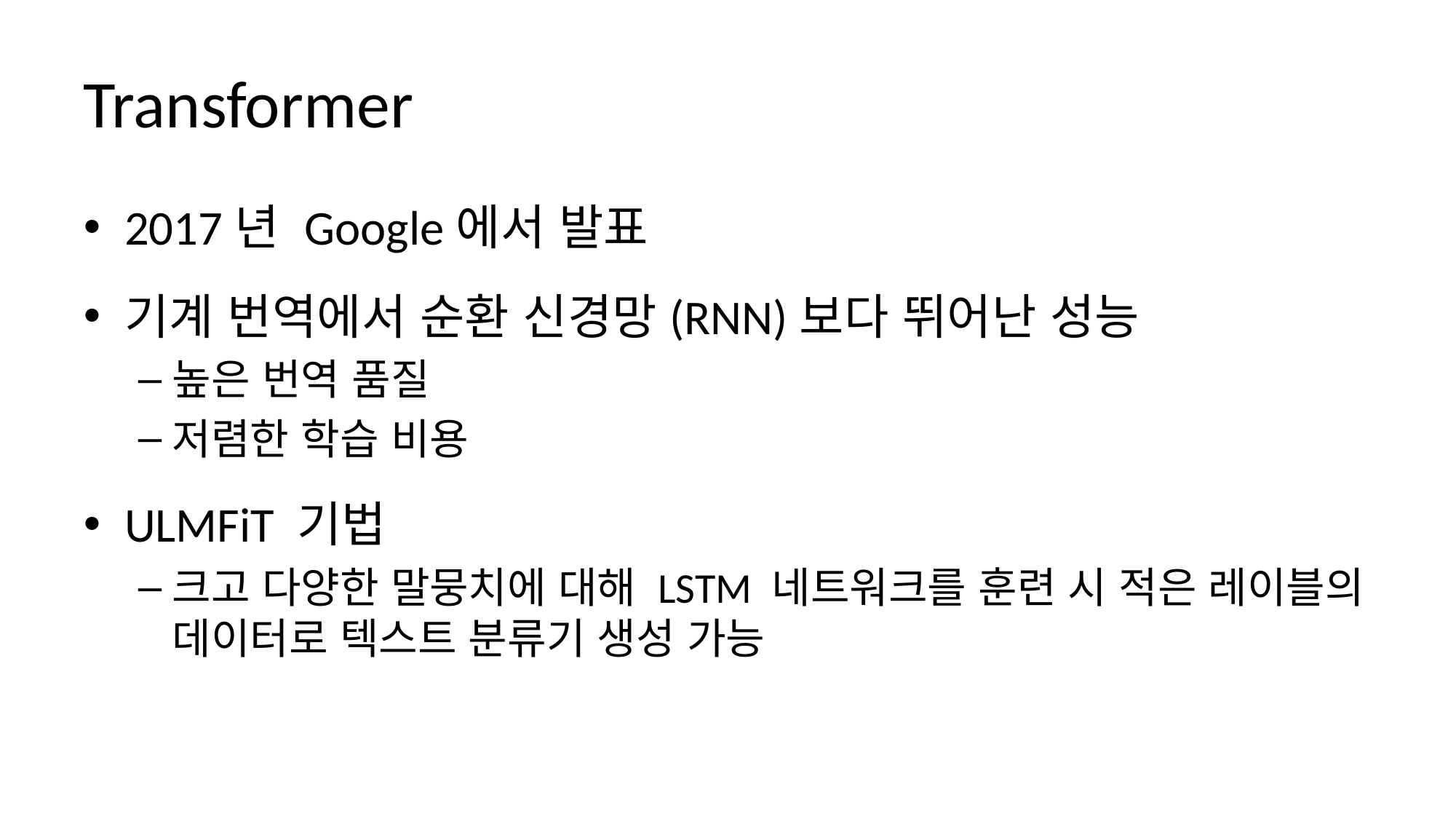

# Transformer
2017년 Google에서 발표

기계 번역에서 순환 신경망(RNN)보다 뛰어난 성능
높은 번역 품질
저렴한 학습 비용

ULMFiT 기법
크고 다양한 말뭉치에 대해 LSTM 네트워크를 훈련 시 적은 레이블의 데이터로 텍스트 분류기 생성 가능